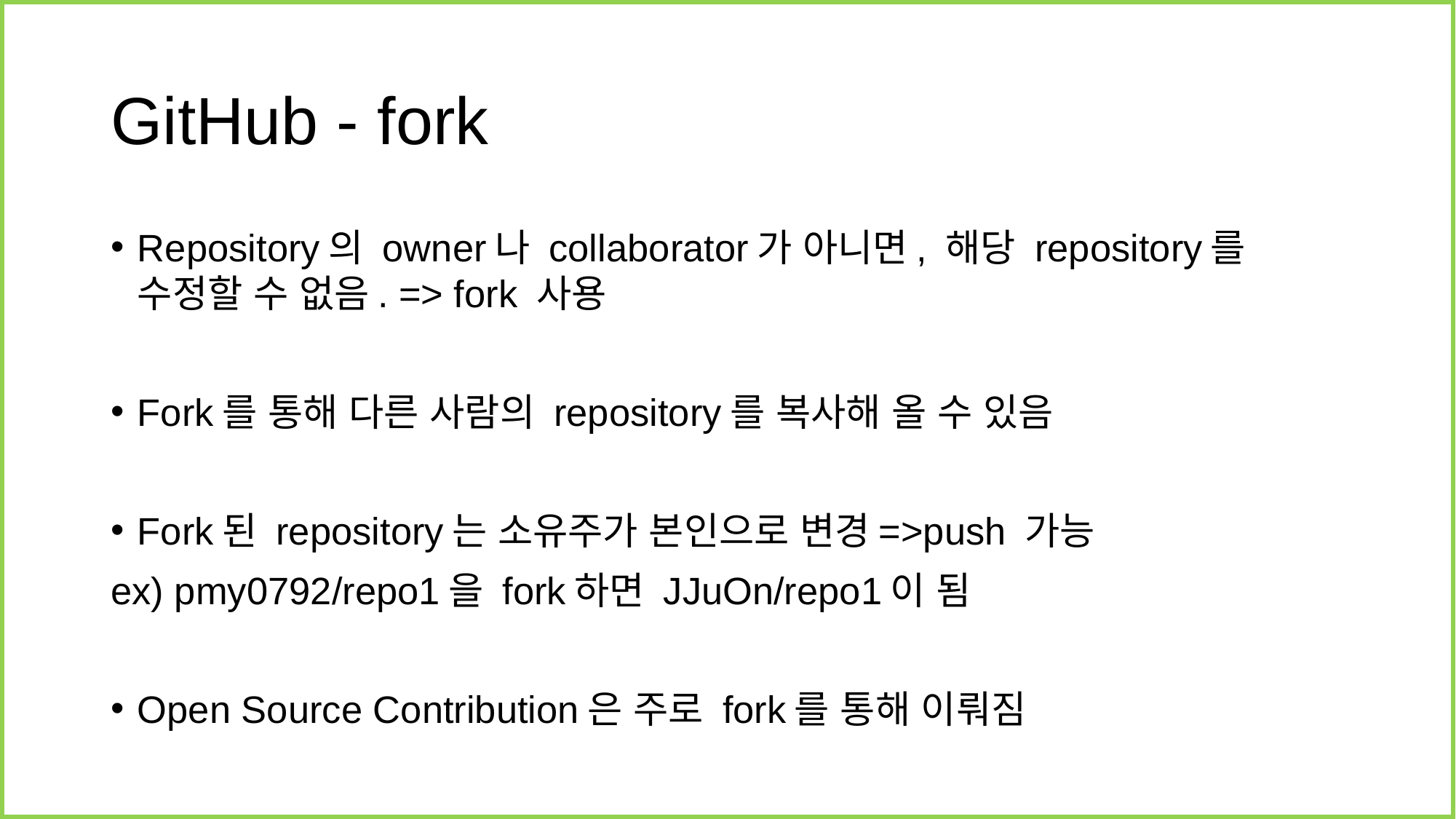

# GitHub - fork
Repository의 owner나 collaborator가 아니면, 해당 repository를 수정할 수 없음. => fork 사용

Fork를 통해 다른 사람의 repository를 복사해 올 수 있음

Fork된 repository는 소유주가 본인으로 변경=>push 가능
ex) pmy0792/repo1을 fork하면 JJuOn/repo1이 됨

Open Source Contribution은 주로 fork를 통해 이뤄짐